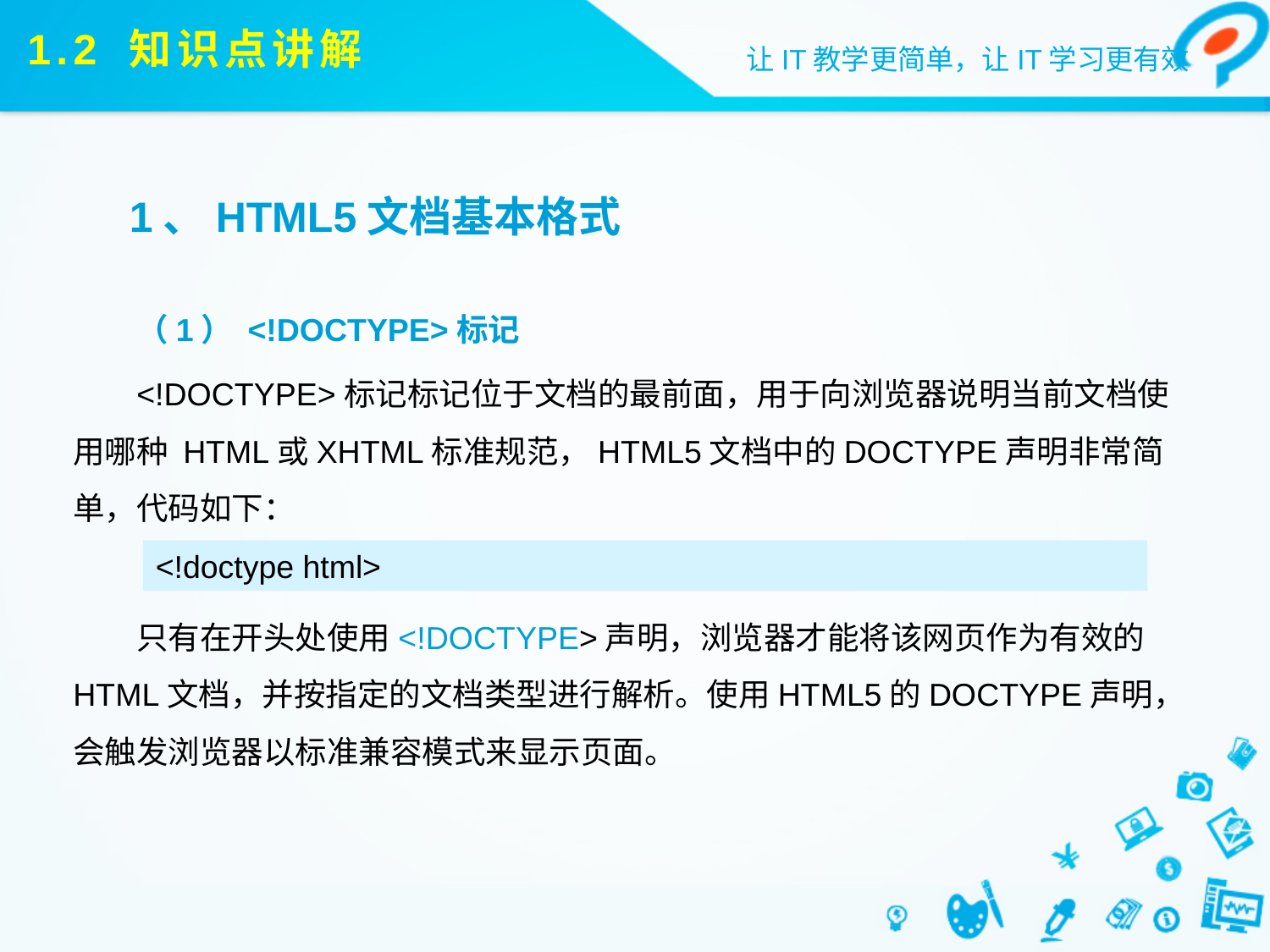

# 1.2 知识点讲解
1、HTML5文档基本格式
（1） <!DOCTYPE>标记
<!DOCTYPE>标记标记位于文档的最前面，用于向浏览器说明当前文档使用哪种 HTML或XHTML标准规范，HTML5文档中的DOCTYPE声明非常简单，代码如下：

只有在开头处使用<!DOCTYPE>声明，浏览器才能将该网页作为有效的HTML文档，并按指定的文档类型进行解析。使用HTML5的DOCTYPE声明，会触发浏览器以标准兼容模式来显示页面。
<!doctype html>